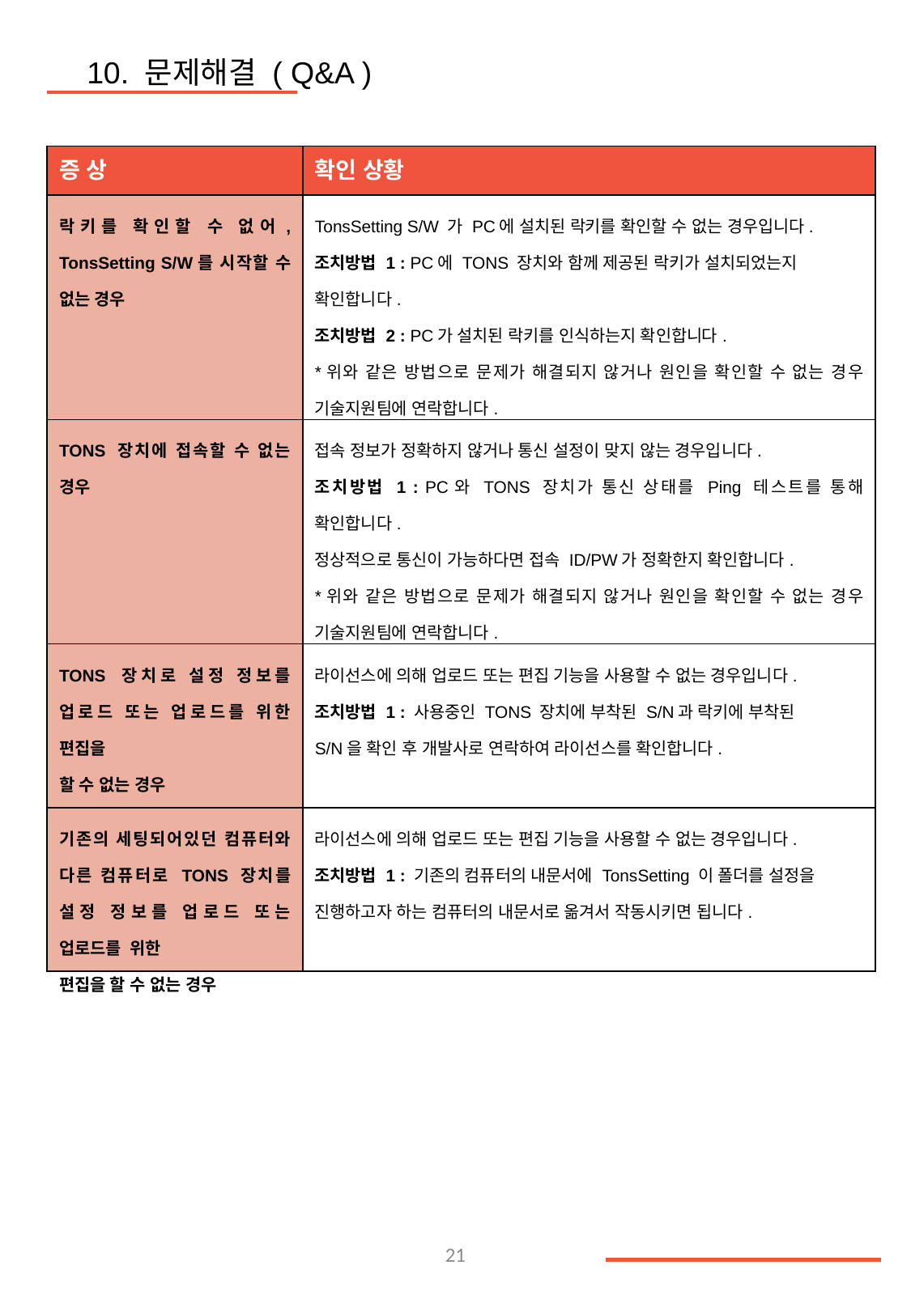

10. 문제해결 ( Q&A )
| 증 상 | 확인 상황 |
| --- | --- |
| 락키를 확인할 수 없어, TonsSetting S/W를 시작할 수 없는 경우 | TonsSetting S/W 가 PC에 설치된 락키를 확인할 수 없는 경우입니다. 조치방법 1 : PC에 TONS 장치와 함께 제공된 락키가 설치되었는지 확인합니다. 조치방법 2 : PC가 설치된 락키를 인식하는지 확인합니다. \*위와 같은 방법으로 문제가 해결되지 않거나 원인을 확인할 수 없는 경우 기술지원팀에 연락합니다. |
| TONS 장치에 접속할 수 없는 경우 | 접속 정보가 정확하지 않거나 통신 설정이 맞지 않는 경우입니다. 조치방법 1 : PC와 TONS 장치가 통신 상태를 Ping 테스트를 통해 확인합니다. 정상적으로 통신이 가능하다면 접속 ID/PW가 정확한지 확인합니다. \*위와 같은 방법으로 문제가 해결되지 않거나 원인을 확인할 수 없는 경우 기술지원팀에 연락합니다. |
| TONS 장치로 설정 정보를 업로드 또는 업로드를 위한 편집을 할 수 없는 경우 | 라이선스에 의해 업로드 또는 편집 기능을 사용할 수 없는 경우입니다. 조치방법 1 : 사용중인 TONS 장치에 부착된 S/N과 락키에 부착된 S/N을 확인 후 개발사로 연락하여 라이선스를 확인합니다. |
| 기존의 세팅되어있던 컴퓨터와 다른 컴퓨터로 TONS 장치를 설정 정보를 업로드 또는 업로드를 위한 편집을 할 수 없는 경우 | 라이선스에 의해 업로드 또는 편집 기능을 사용할 수 없는 경우입니다. 조치방법 1 : 기존의 컴퓨터의 내문서에 TonsSetting 이 폴더를 설정을 진행하고자 하는 컴퓨터의 내문서로 옮겨서 작동시키면 됩니다. |
21